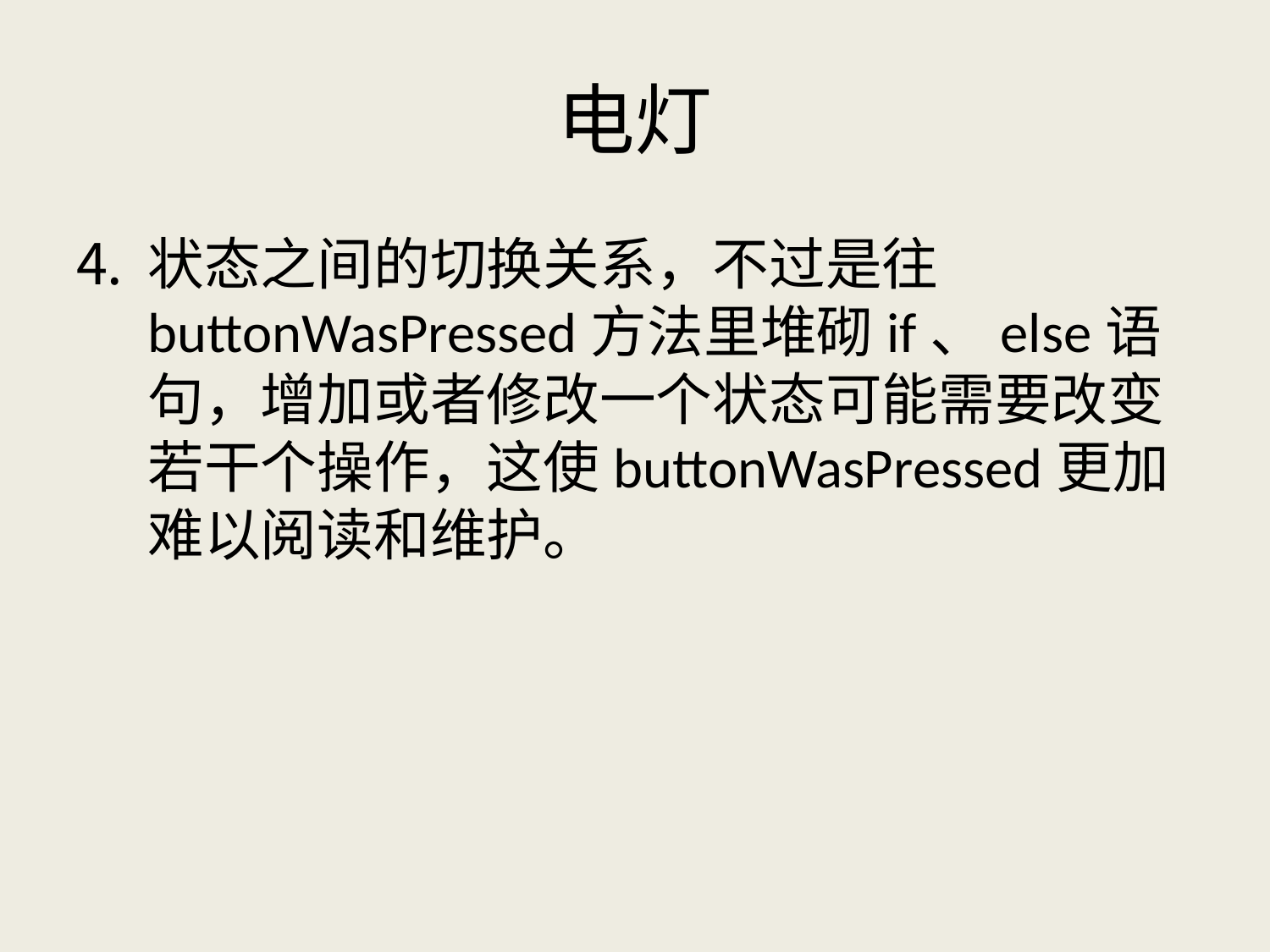

# 电灯
状态之间的切换关系，不过是往buttonWasPressed方法里堆砌if、else语句，增加或者修改一个状态可能需要改变若干个操作，这使buttonWasPressed更加难以阅读和维护。